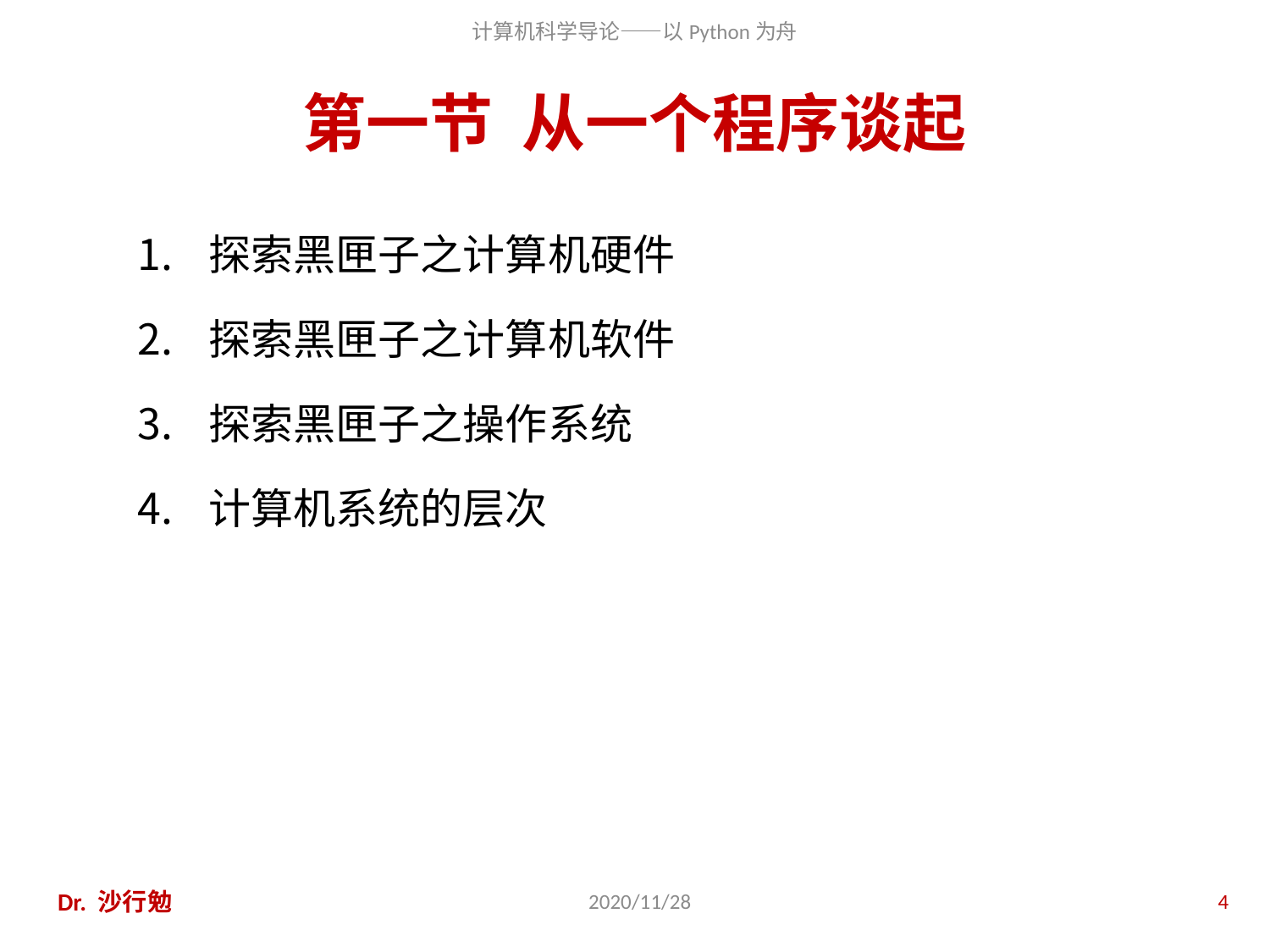

# 第一节  从一个程序谈起
探索黑匣子之计算机硬件
探索黑匣子之计算机软件
探索黑匣子之操作系统
计算机系统的层次
Dr. 沙行勉
2020/11/28
4